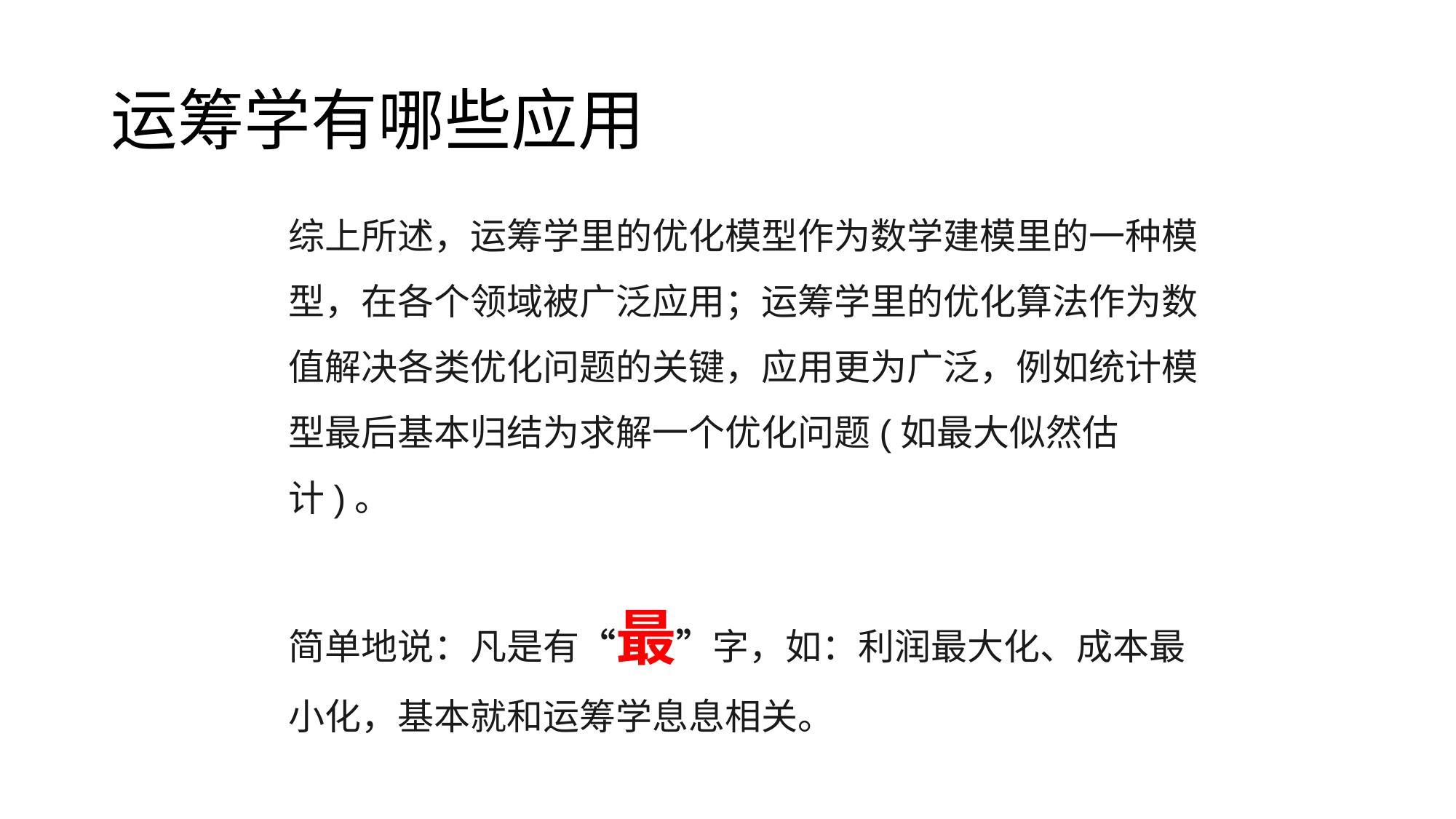

# 运筹学有哪些应用
综上所述，运筹学里的优化模型作为数学建模里的一种模型，在各个领域被广泛应用；运筹学里的优化算法作为数值解决各类优化问题的关键，应用更为广泛，例如统计模型最后基本归结为求解一个优化问题(如最大似然估计)。
简单地说：凡是有“最”字，如：利润最大化、成本最小化，基本就和运筹学息息相关。